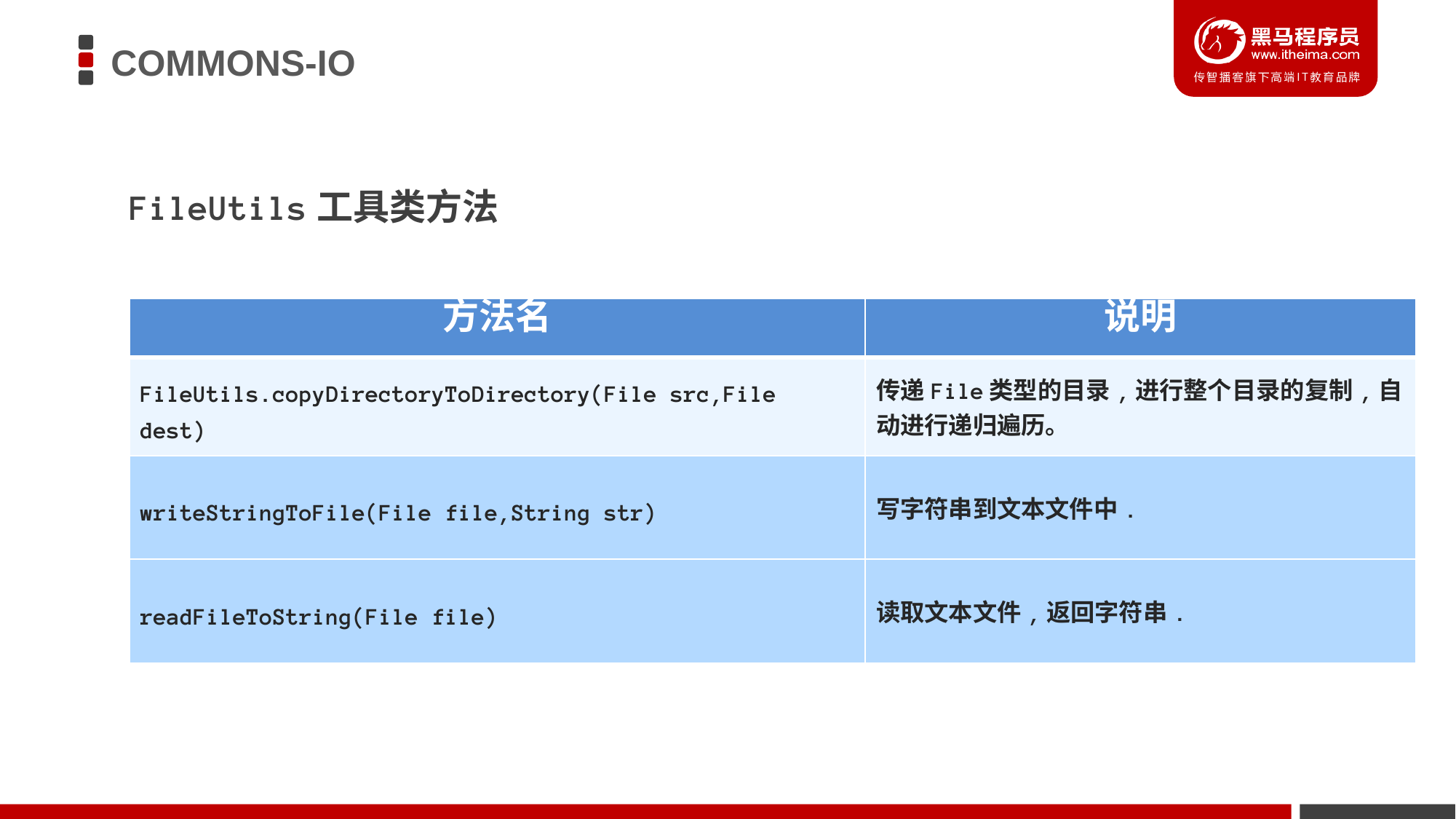

COMMONS-IO
FileUtils工具类方法
| 方法名 | 说明 |
| --- | --- |
| FileUtils.copyDirectoryToDirectory(File src,File dest) | 传递File类型的目录,进行整个目录的复制,自动进行递归遍历。 |
| writeStringToFile(File file,String str) | 写字符串到文本文件中. |
| readFileToString(File file) | 读取文本文件,返回字符串. |